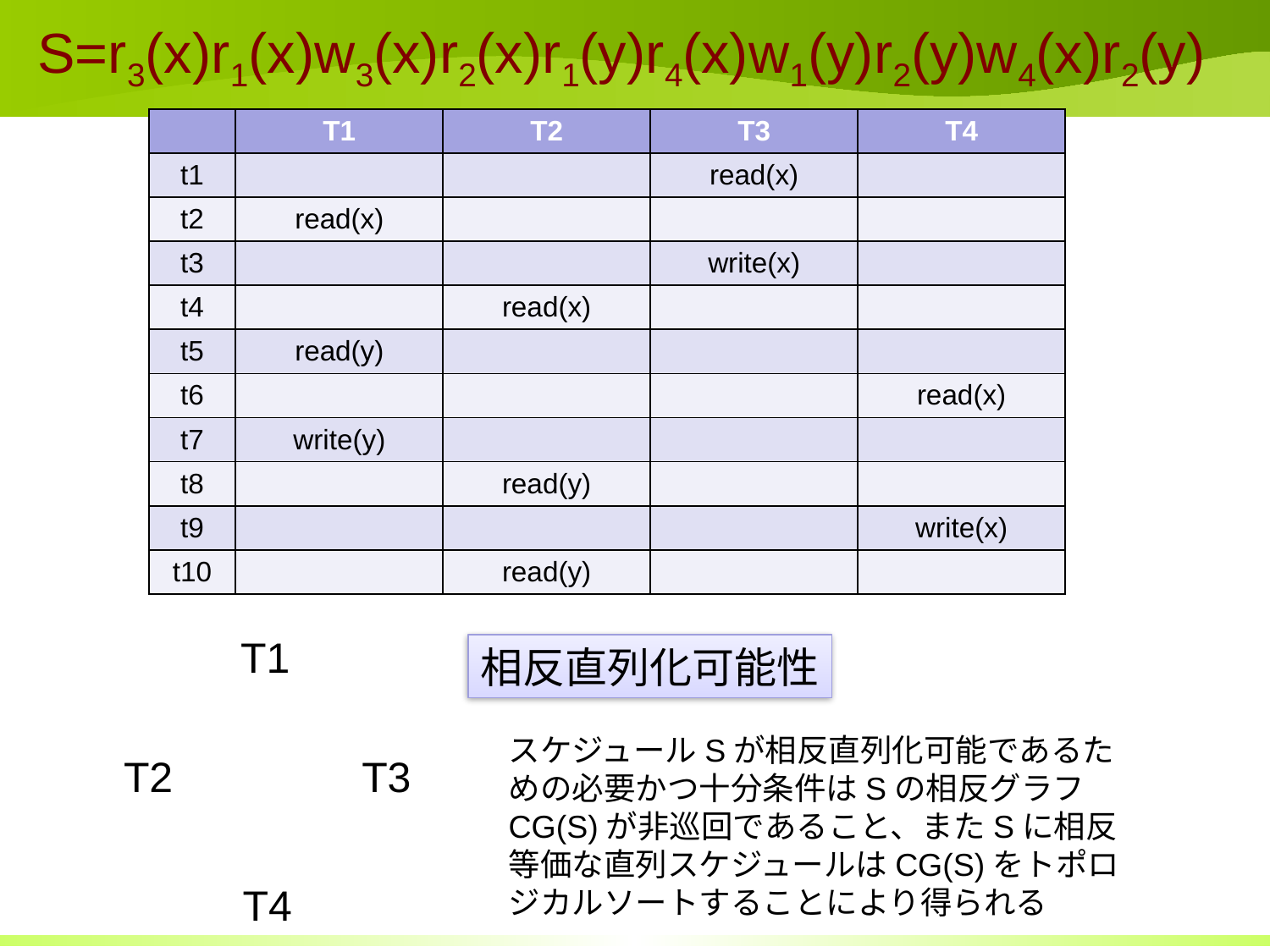

# S=r3(x)r1(x)w3(x)r2(x)r1(y)r4(x)w1(y)r2(y)w4(x)r2(y)
|  | T1 | T2 | T3 | T4 |
| --- | --- | --- | --- | --- |
| t1 |  |  | read(x) |  |
| t2 | read(x) |  |  |  |
| t3 |  |  | write(x) |  |
| t4 |  | read(x) |  |  |
| t5 | read(y) |  |  |  |
| t6 |  |  |  | read(x) |
| t7 | write(y) |  |  |  |
| t8 |  | read(y) |  |  |
| t9 |  |  |  | write(x) |
| t10 |  | read(y) |  |  |
T1
相反直列化可能性
スケジュールSが相反直列化可能であるための必要かつ十分条件はSの相反グラフCG(S)が非巡回であること、またSに相反等価な直列スケジュールはCG(S)をトポロジカルソートすることにより得られる
T2
T3
T4